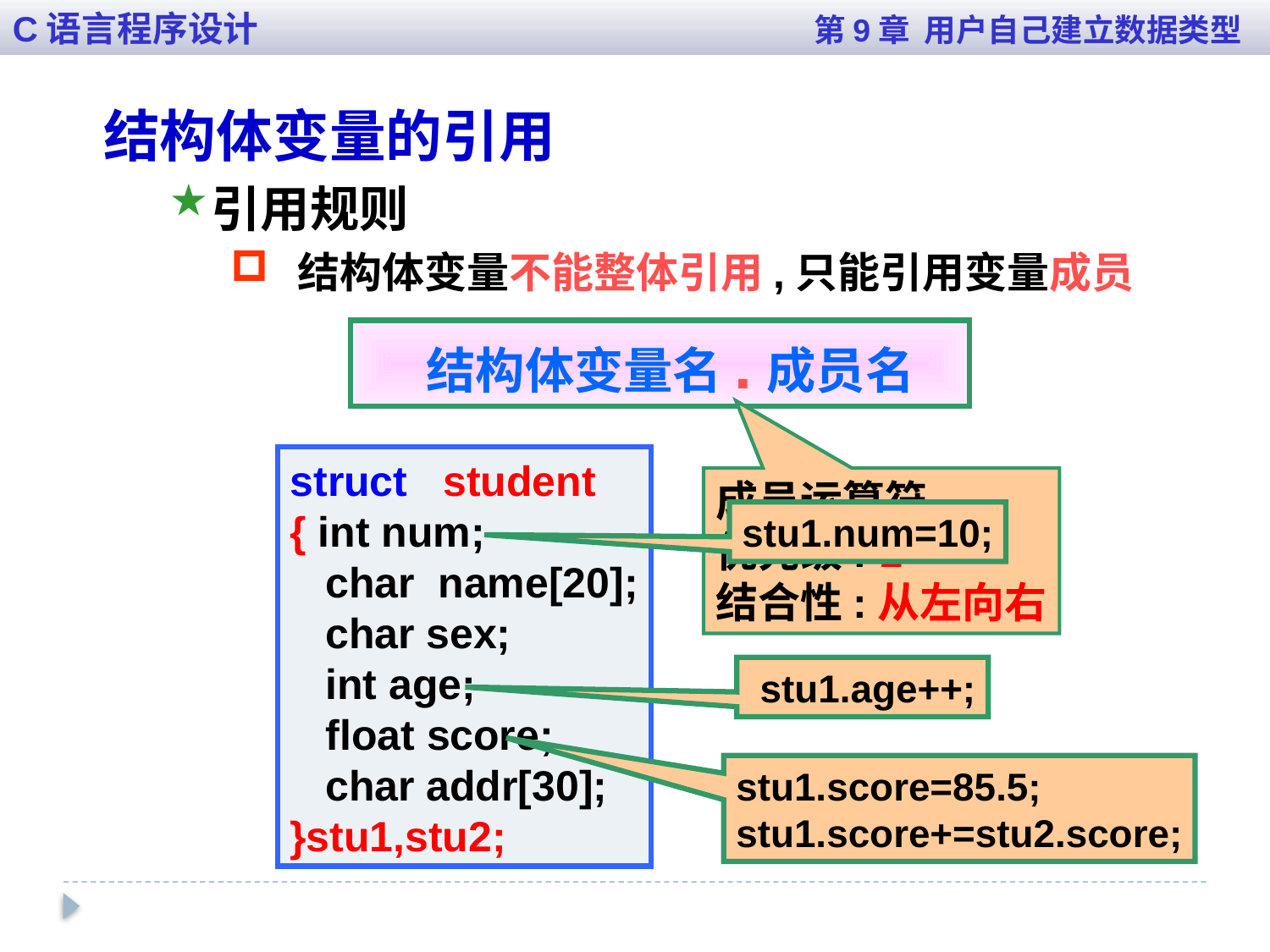

C语言程序设计                                                                     第9章  用户自己建立数据类型
结构体变量的引用
引用规则
 结构体变量不能整体引用,只能引用变量成员
结构体变量名.成员名
struct   student
{ int num;
   char  name[20];
   char sex;
   int age;
   float score;
   char addr[30];
}stu1,stu2;
stu1.num=10;
 stu1.age++;
stu1.score=85.5;
stu1.score+=stu2.score;
成员运算符
优先级: 1
结合性:从左向右